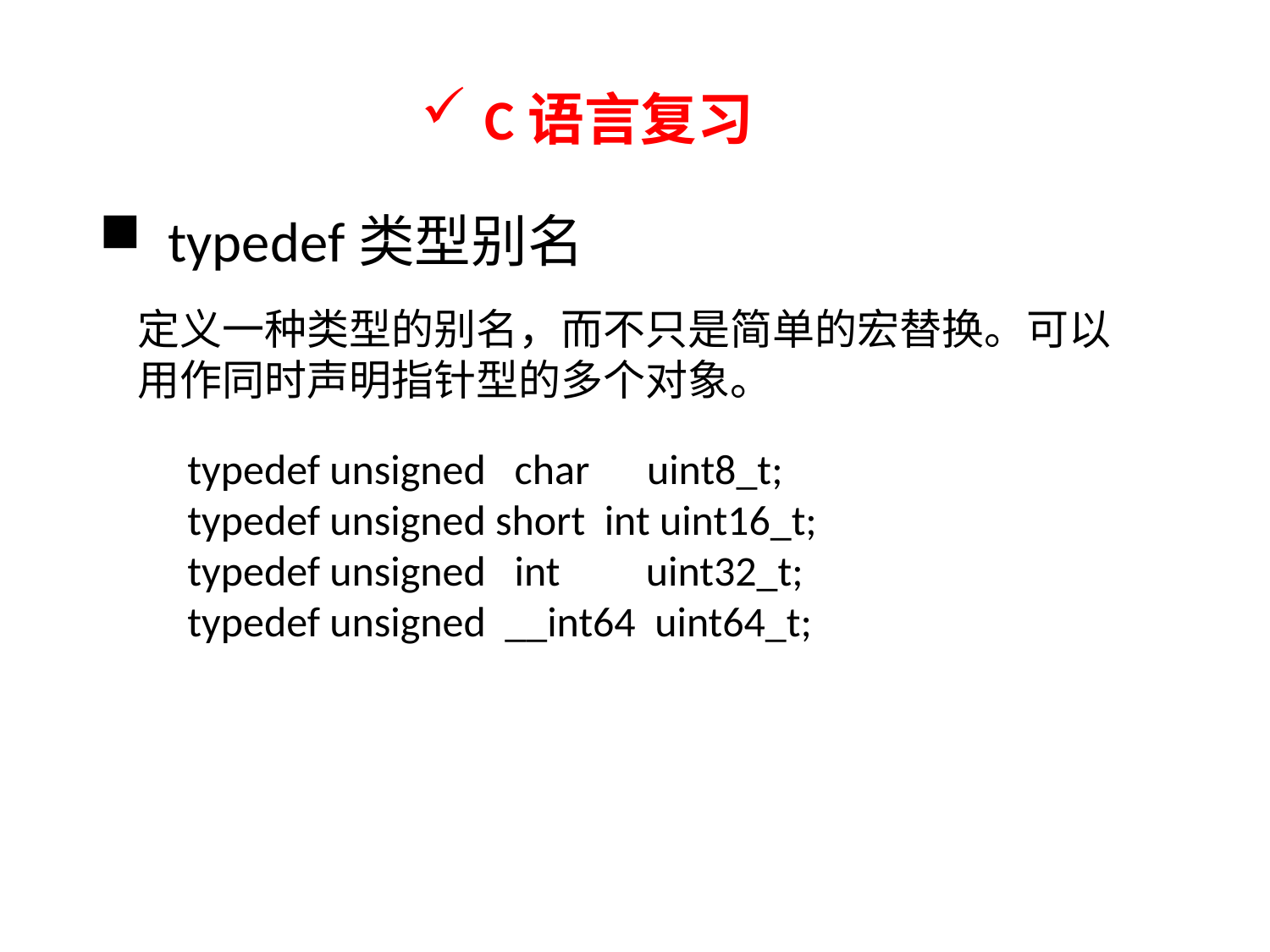

C语言复习
  typedef类型别名
定义一种类型的别名，而不只是简单的宏替换。可以用作同时声明指针型的多个对象。
typedef unsigned   char      uint8_t;
typedef unsigned short  int uint16_t;
typedef unsigned   int         uint32_t;
typedef unsigned  __int64  uint64_t;